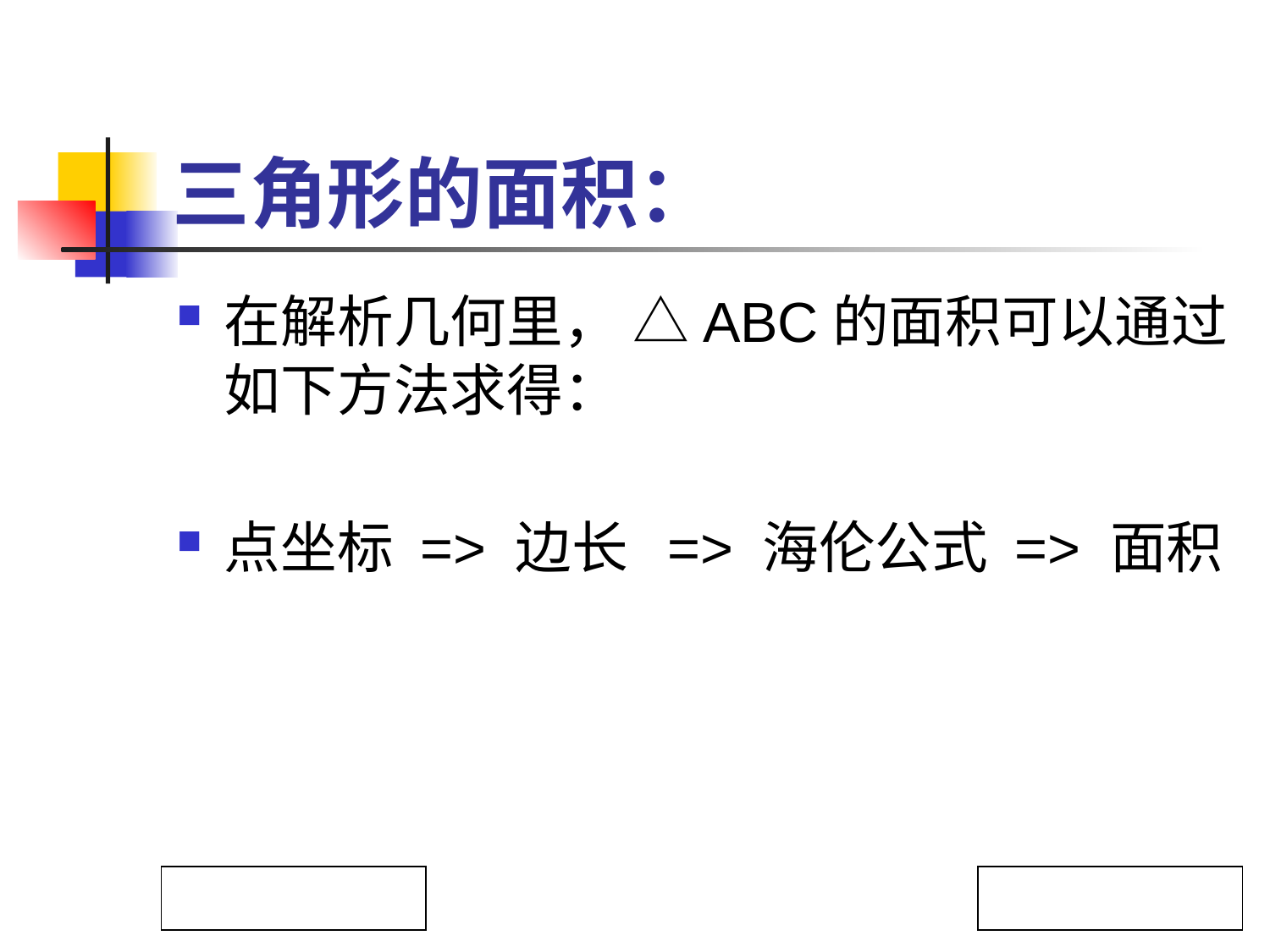

# 三角形的面积：
在解析几何里， △ABC的面积可以通过如下方法求得：

点坐标 => 边长  => 海伦公式 => 面积

19